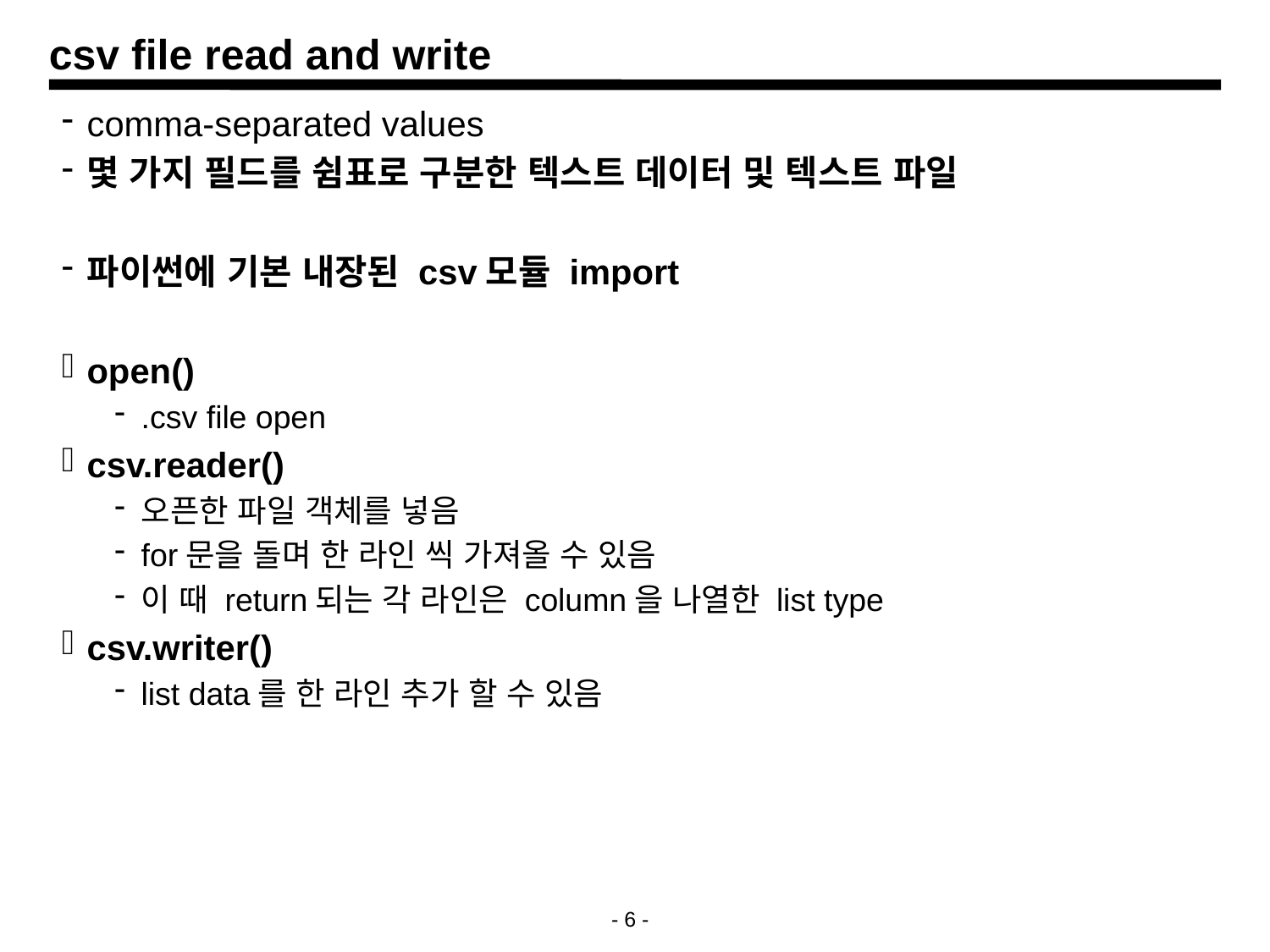

# csv file read and write
comma-separated values
몇 가지 필드를 쉼표로 구분한 텍스트 데이터 및 텍스트 파일

파이썬에 기본 내장된 csv모듈 import

open()
.csv file open
csv.reader()
오픈한 파일 객체를 넣음
for문을 돌며 한 라인 씩 가져올 수 있음
이 때 return되는 각 라인은 column을 나열한 list type
csv.writer()
list data를 한 라인 추가 할 수 있음

- 6 -